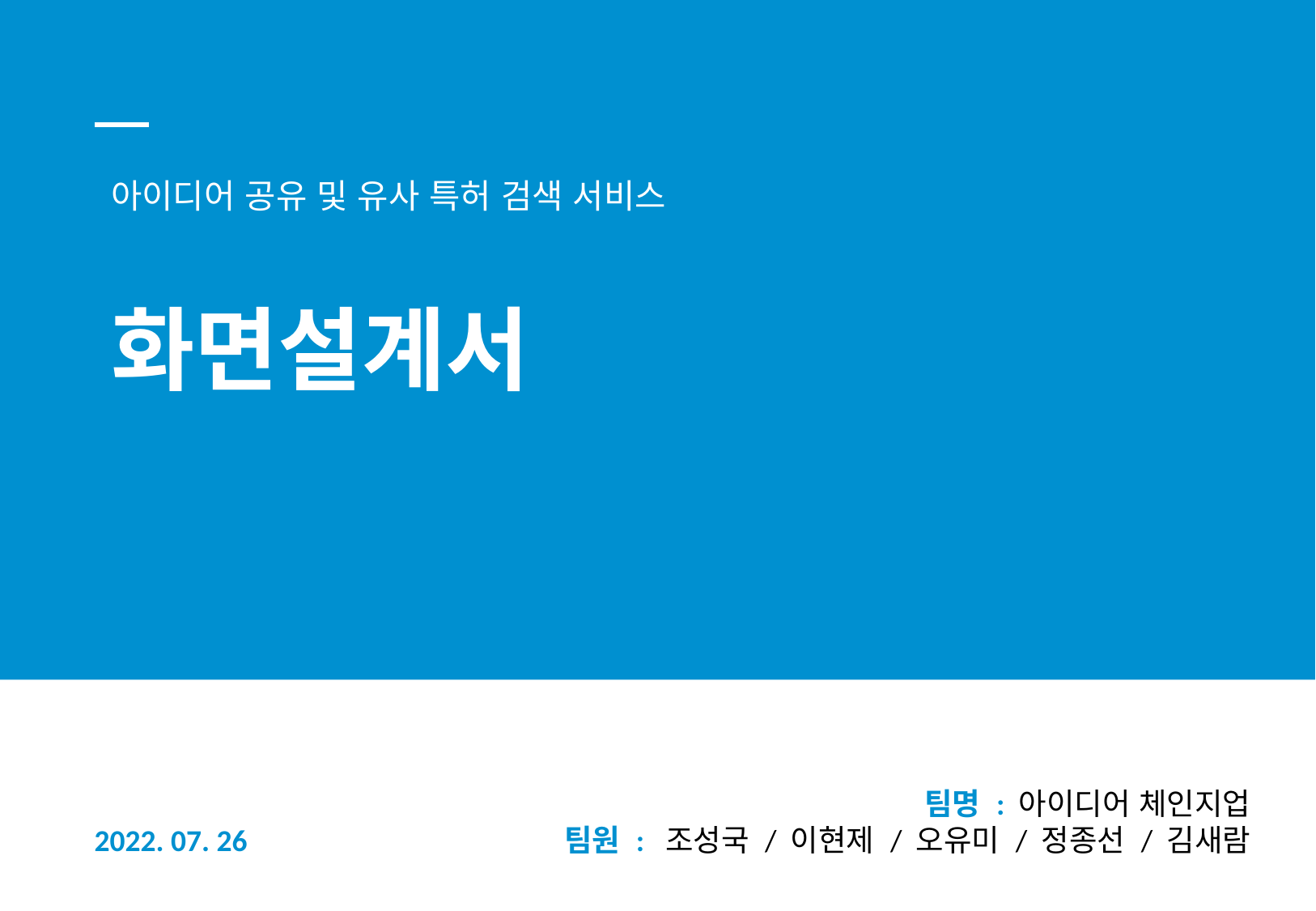

아이디어 공유 및 유사 특허 검색 서비스

화면설계서
팀명 : 아이디어 체인지업
팀원 :  조성국 / 이현제 / 오유미 / 정종선 / 김새람
2022. 07. 26